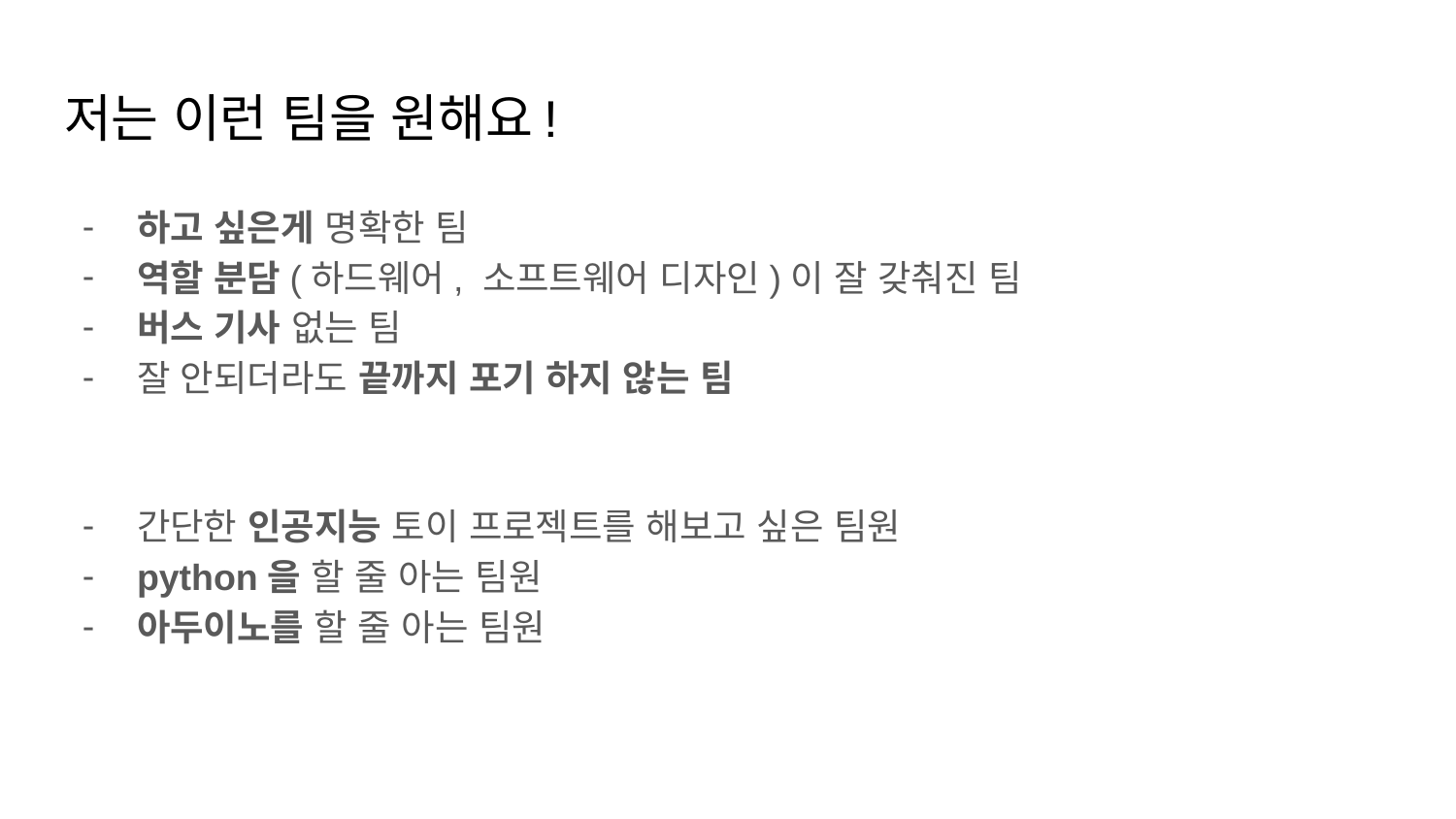

# 저는 이런 팀을 원해요!
하고 싶은게 명확한 팀
역할 분담(하드웨어, 소프트웨어 디자인)이 잘 갖춰진 팀
버스 기사 없는 팀
잘 안되더라도 끝까지 포기 하지 않는 팀

간단한 인공지능 토이 프로젝트를 해보고 싶은 팀원
python을 할 줄 아는 팀원
아두이노를 할 줄 아는 팀원